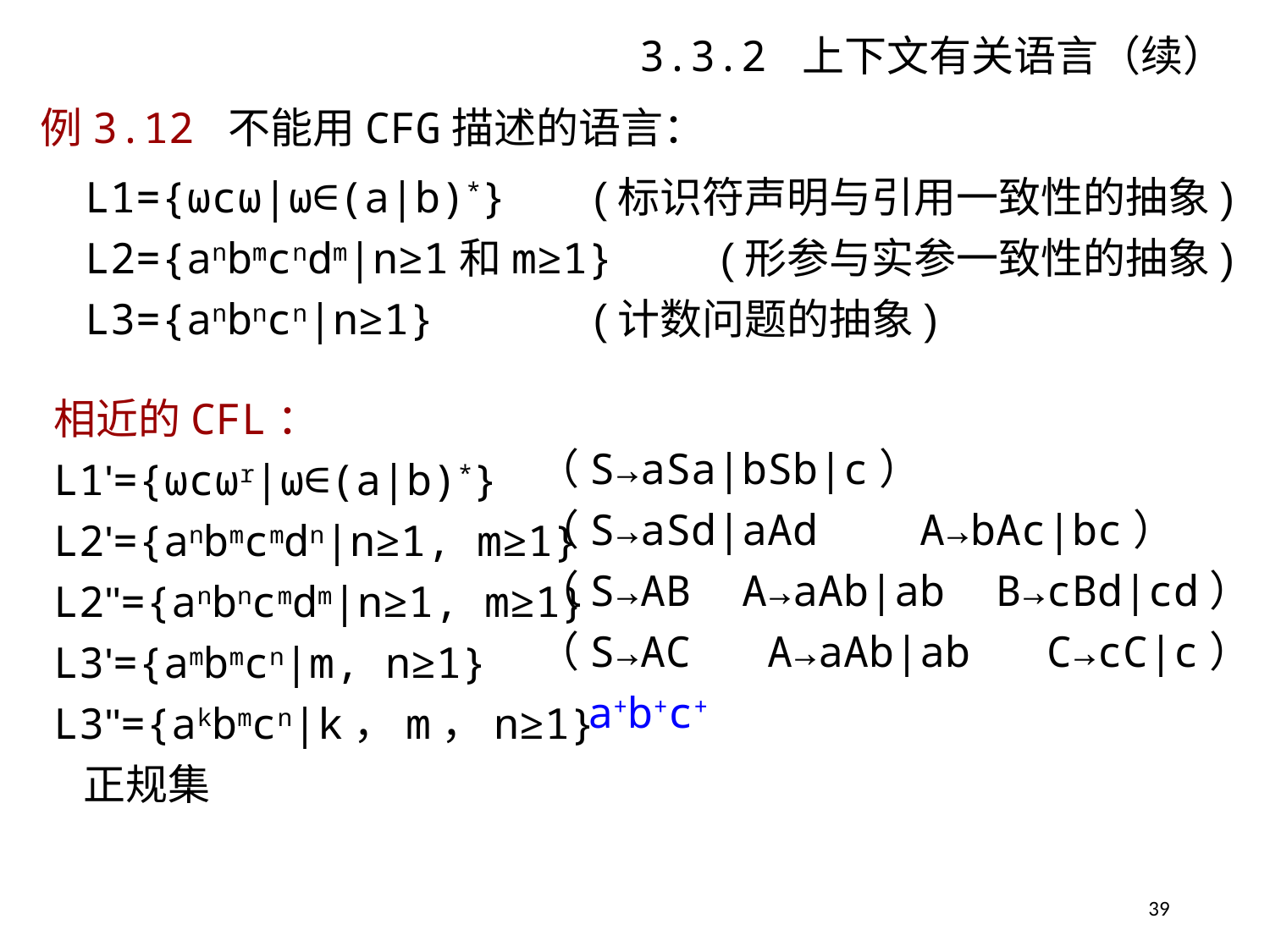

# 3.3.2 上下文有关语言（续）
例3.12  不能用CFG描述的语言：
L1={ωcω|ω∈(a|b)*}	(标识符声明与引用一致性的抽象)
L2={anbmcndm|n≥1和m≥1}	(形参与实参一致性的抽象)
L3={anbncn|n≥1} 		(计数问题的抽象)
相近的CFL：
L1'={ωcωr|ω∈(a|b)*}
L2'={anbmcmdn|n≥1, m≥1}
L2''={anbncmdm|n≥1, m≥1}
L3'={ambmcn|m, n≥1}
L3''={akbmcn|k，m，n≥1}
  正规集
（S→aSa|bSb|c）
（S→aSd|aAd    A→bAc|bc）
（S→AB  A→aAb|ab  B→cBd|cd）
（S→AC   A→aAb|ab   C→cC|c）
  a+b+c+
39